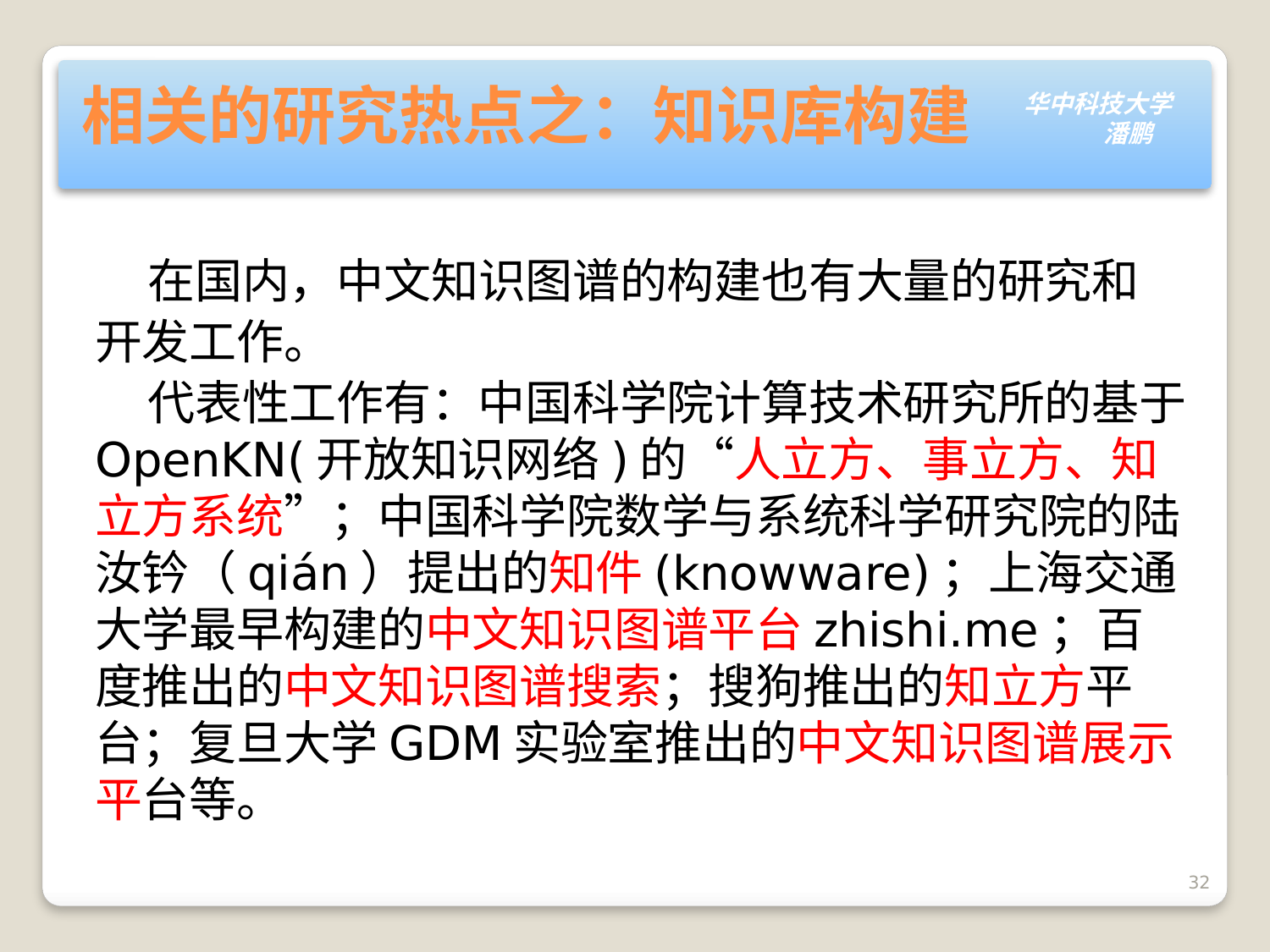

# 相关的研究热点之：知识库构建
    在国内，中文知识图谱的构建也有大量的研究和
开发工作。
    代表性工作有：中国科学院计算技术研究所的基于OpenKN(开放知识网络)的“人立方、事立方、知立方系统”；中国科学院数学与系统科学研究院的陆汝钤（qián）提出的知件(knowware)；上海交通大学最早构建的中文知识图谱平台zhishi.me；百度推出的中文知识图谱搜索；搜狗推出的知立方平台；复旦大学GDM实验室推出的中文知识图谱展示平台等。
32